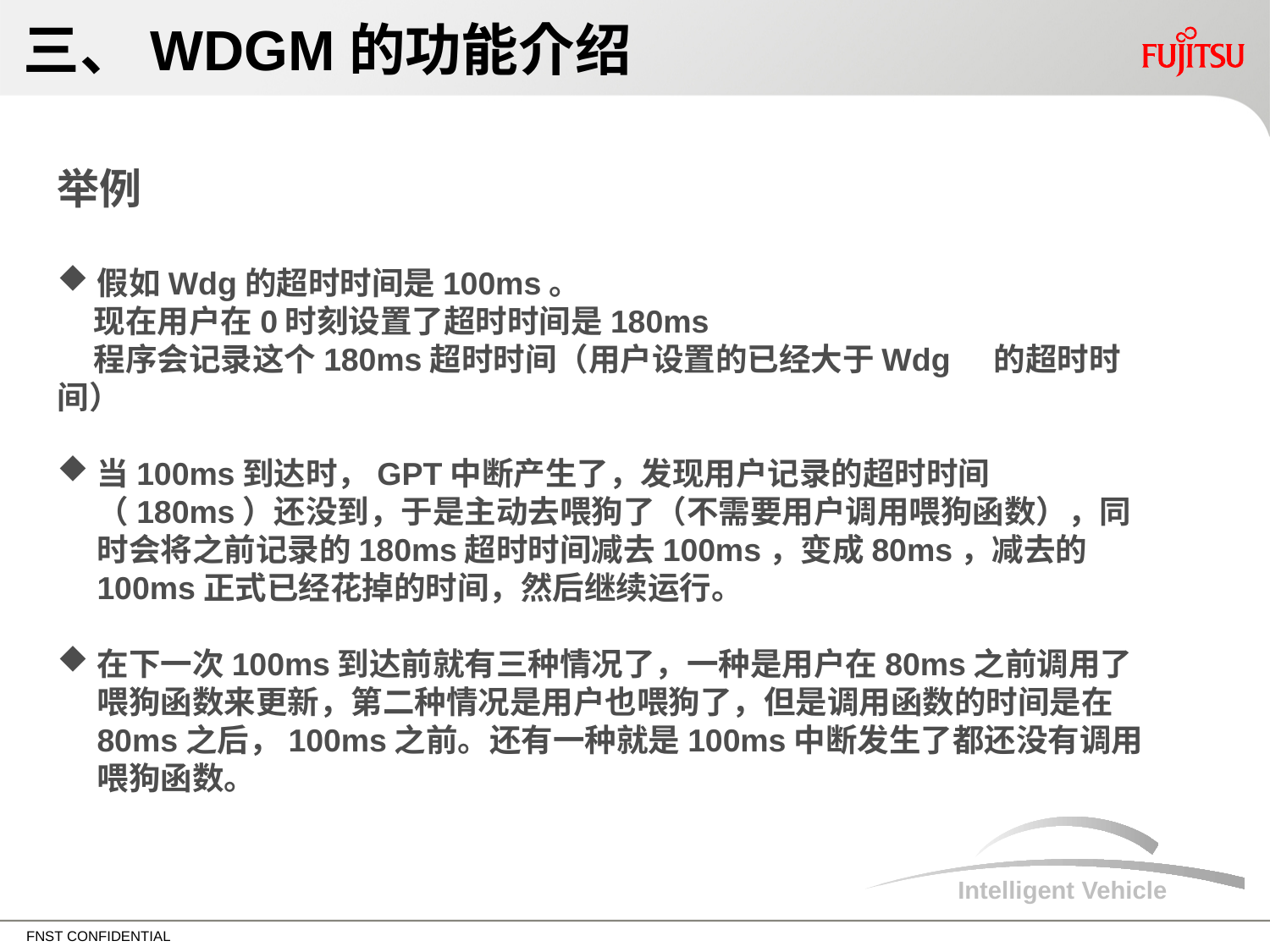

# 三、WDGM的功能介绍
举例

假如Wdg的超时时间是100ms。
    现在用户在0时刻设置了超时时间是180ms
    程序会记录这个180ms超时时间（用户设置的已经大于Wdg    的超时时间）

当100ms到达时，GPT中断产生了，发现用户记录的超时时间（180ms）还没到，于是主动去喂狗了（不需要用户调用喂狗函数），同时会将之前记录的180ms超时时间减去100ms，变成80ms，减去的100ms正式已经花掉的时间，然后继续运行。

在下一次100ms到达前就有三种情况了，一种是用户在80ms之前调用了喂狗函数来更新，第二种情况是用户也喂狗了，但是调用函数的时间是在80ms之后，100ms之前。还有一种就是100ms中断发生了都还没有调用喂狗函数。